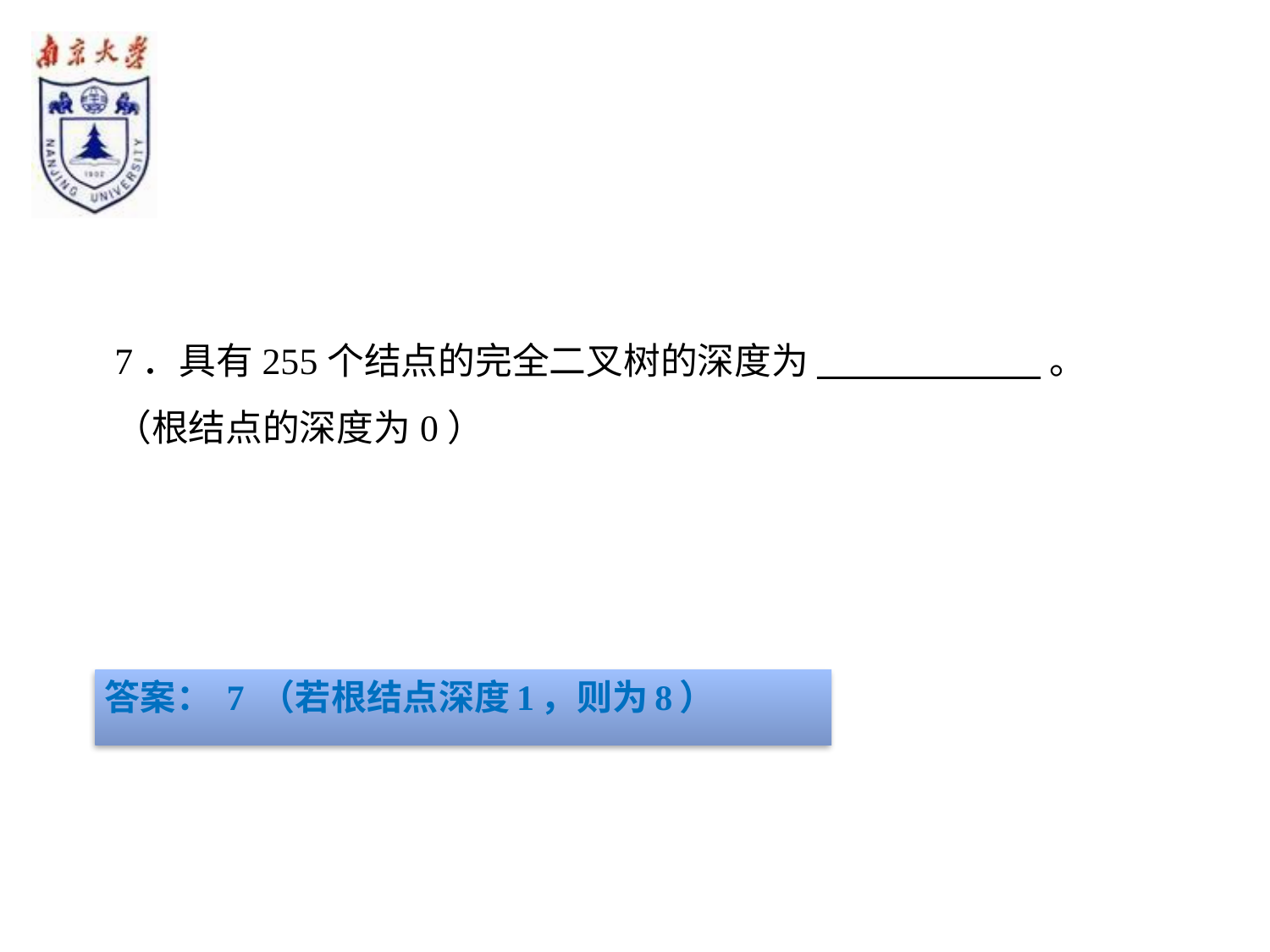

#
7．具有255个结点的完全二叉树的深度为____________。（根结点的深度为0）

答案： 7 （若根结点深度1，则为8）